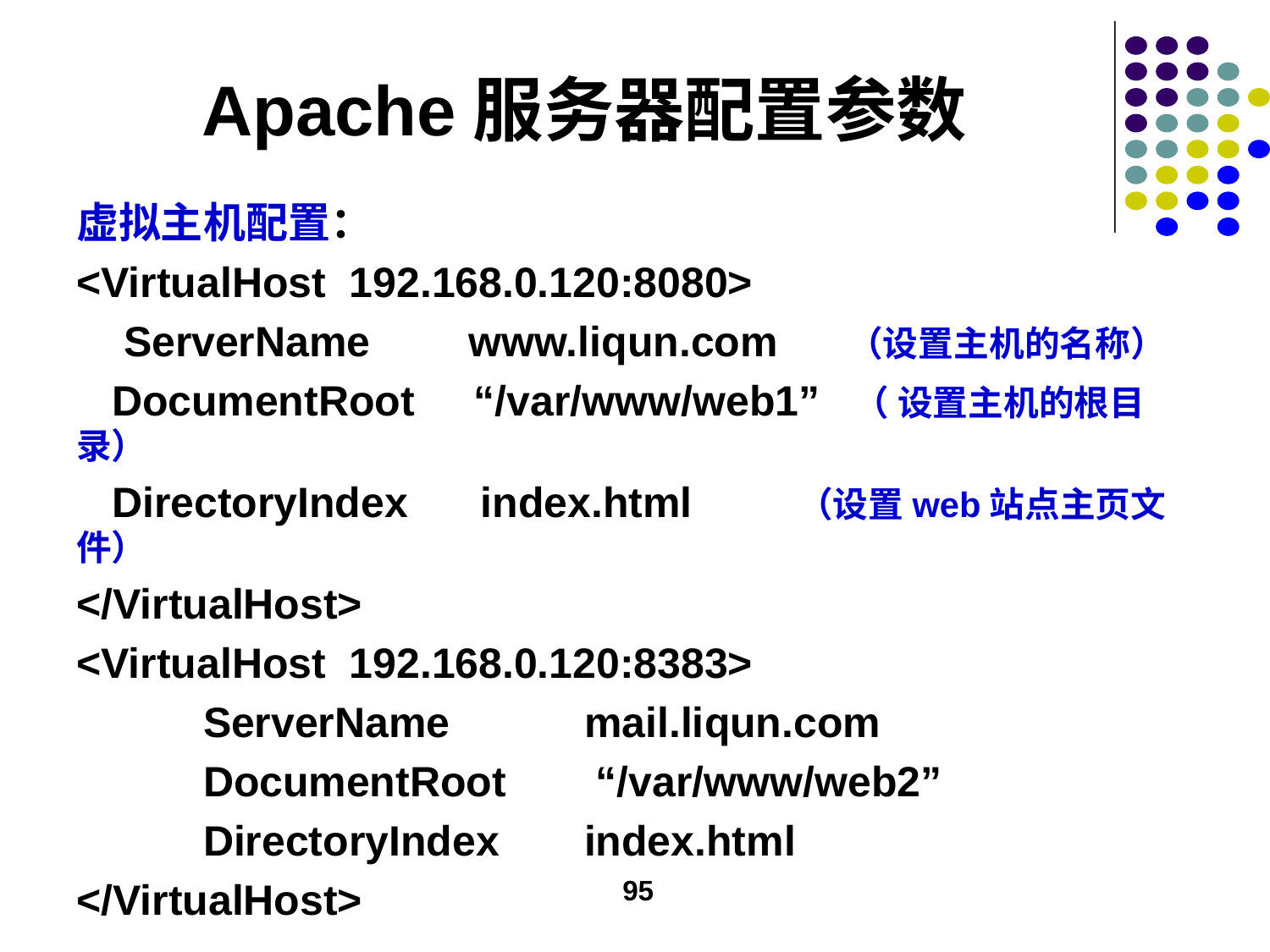

# Apache服务器配置参数
虚拟主机配置：
<VirtualHost  192.168.0.120:8080>
    ServerName  	 www.liqun.com     （设置主机的名称）
   DocumentRoot     “/var/www/web1”  （ 设置主机的根目录）
   DirectoryIndex  	  index.html        （设置web站点主页文件）
</VirtualHost>
<VirtualHost  192.168.0.120:8383>
	ServerName  	mail.liqun.com
	DocumentRoot   	 “/var/www/web2”
	DirectoryIndex  	index.html
</VirtualHost>

95